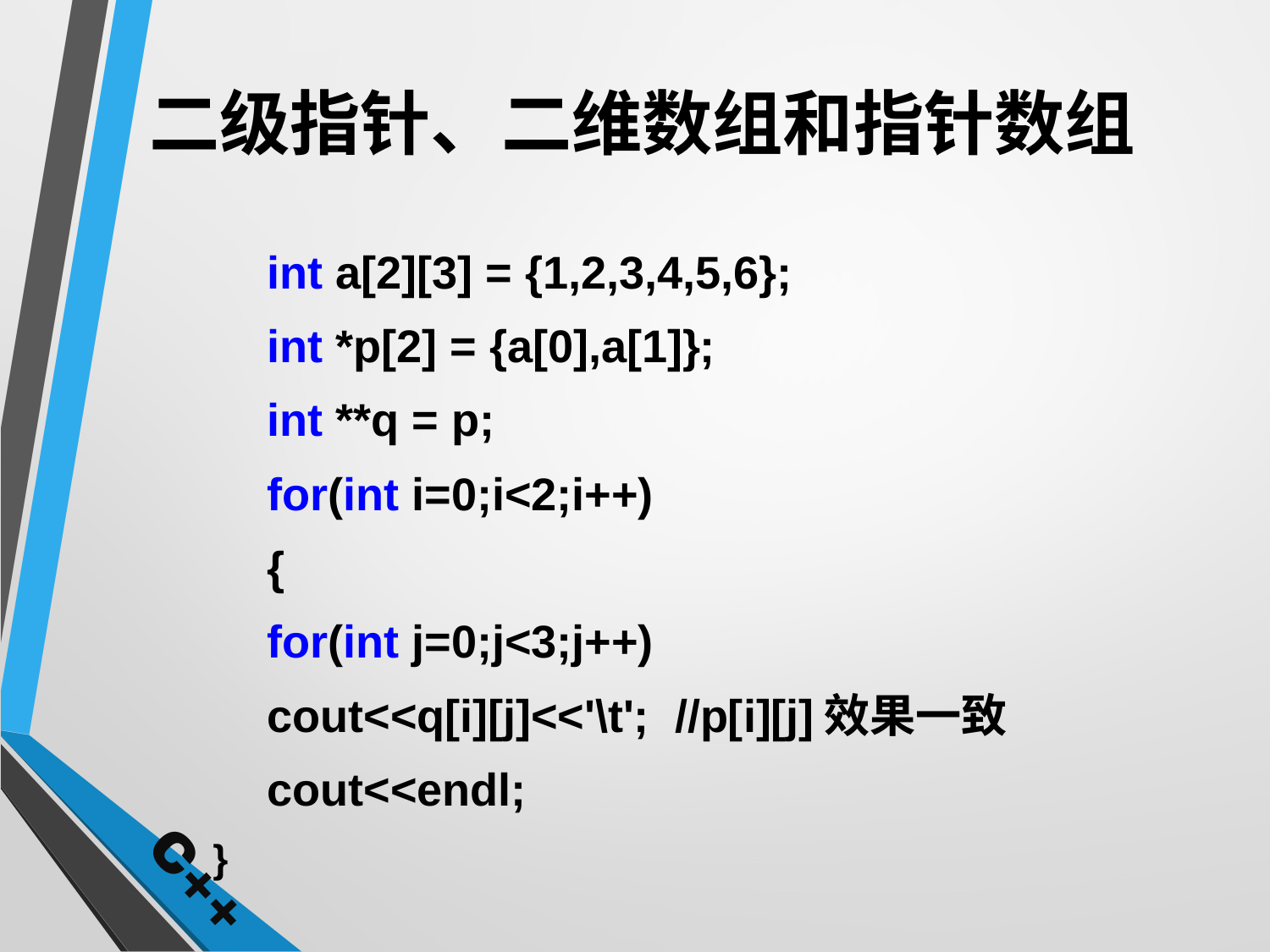

# 二级指针、二维数组和指针数组
	int a[2][3] = {1,2,3,4,5,6};
	int *p[2] = {a[0],a[1]};
	int **q = p;
	for(int i=0;i<2;i++)
	{
		for(int j=0;j<3;j++)
			cout<<q[i][j]<<'\t';  //p[i][j]效果一致
		cout<<endl;
}